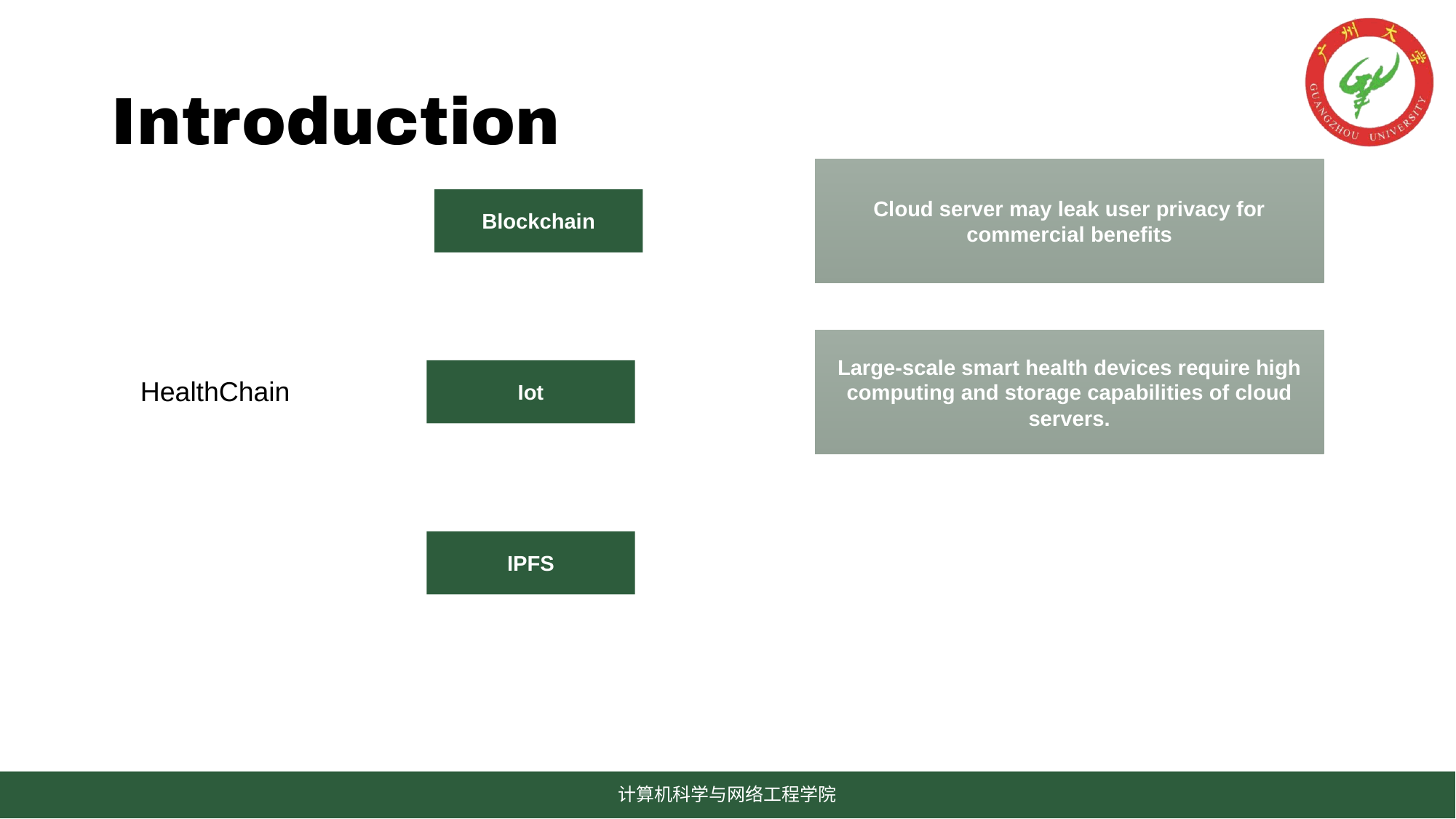

# Introduction
Cloud server may leak user privacy for commercial benefits
Blockchain
Large-scale smart health devices require high computing and storage capabilities of cloud servers.
Iot
HealthChain
IPFS

计算机科学与网络工程学院